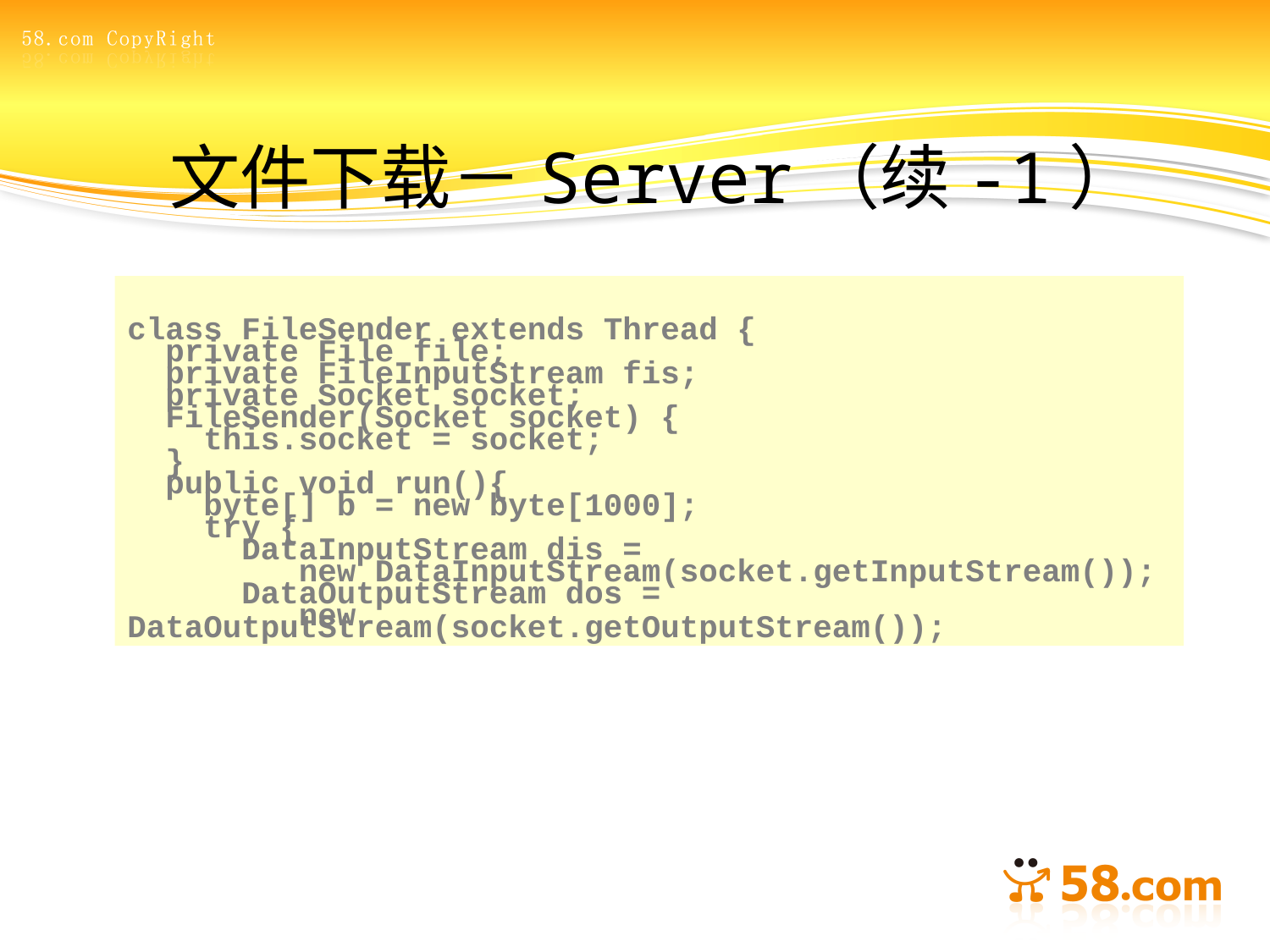

# 文件下载－Server（续-1）

class FileSender extends Thread {
  private File file;
  private FileInputStream fis;
  private Socket socket;
  FileSender(Socket socket) {
    this.socket = socket;
  }
  public void run(){
    byte[] b = new byte[1000];
    try {
      DataInputStream dis =
         new DataInputStream(socket.getInputStream());
      DataOutputStream dos =
         new DataOutputStream(socket.getOutputStream());